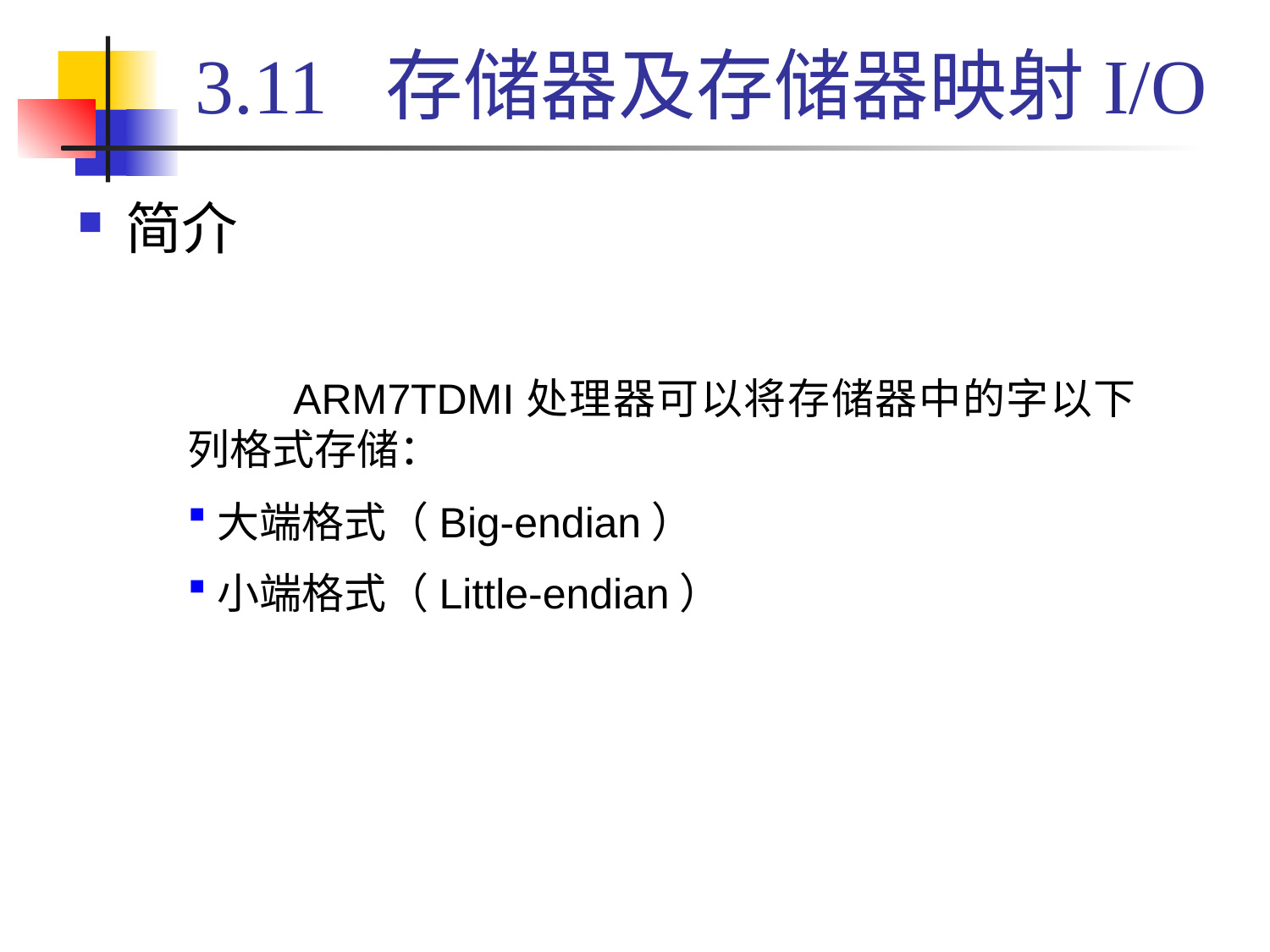

# 3.11  存储器及存储器映射I/O
简介
        ARM7TDMI处理器可以将存储器中的字以下列格式存储：
大端格式（Big-endian）
小端格式（Little-endian）